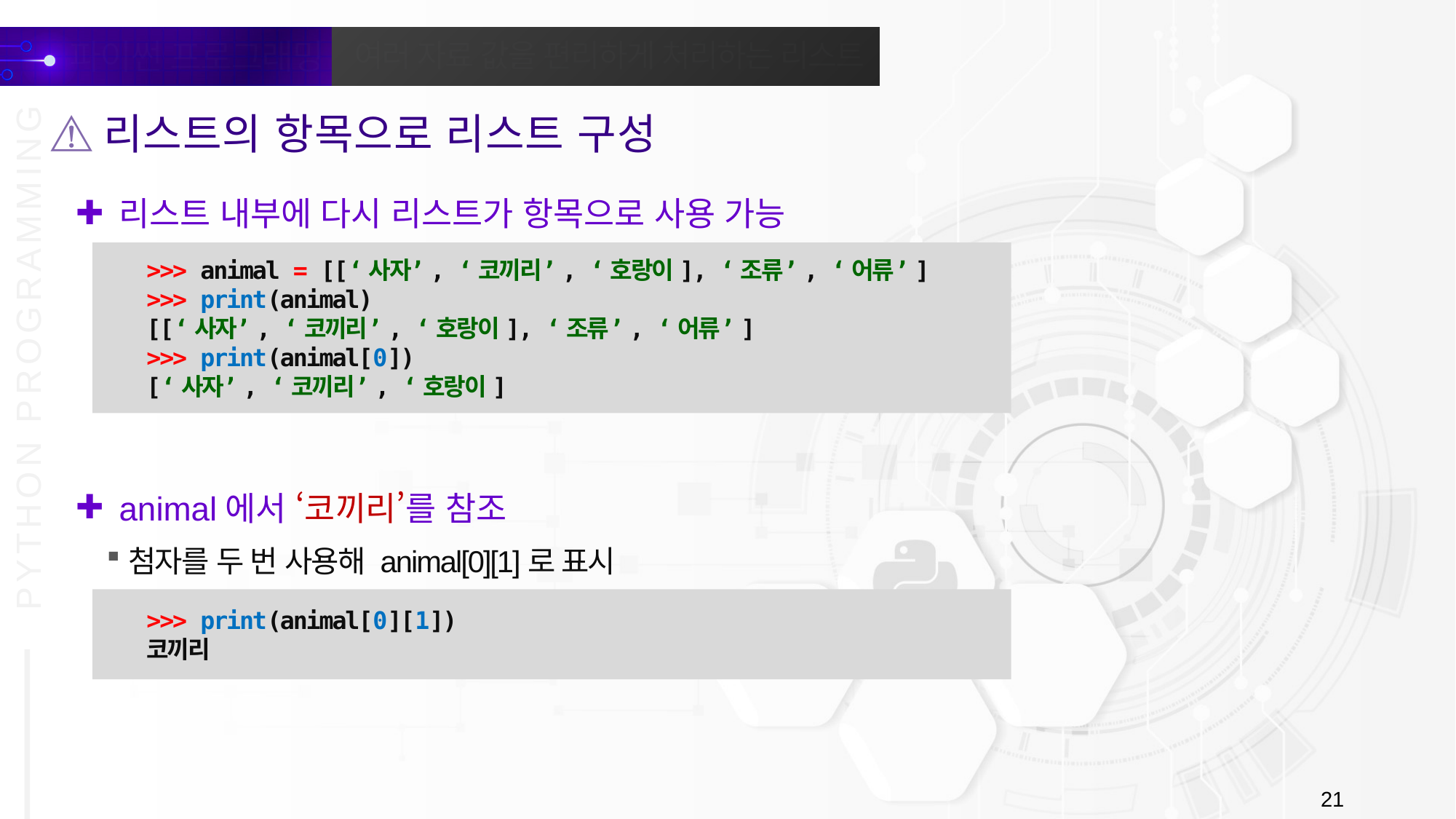

리스트의 항목으로 리스트 구성
리스트 내부에 다시 리스트가 항목으로 사용 가능
>>> animal = [[‘사자’, ‘코끼리’, ‘호랑이], ‘조류’, ‘어류’]
>>> print(animal)
[[‘사자’, ‘코끼리’, ‘호랑이], ‘조류’, ‘어류’]
>>> print(animal[0])
[‘사자’, ‘코끼리’, ‘호랑이]
animal에서 ‘코끼리’를 참조
첨자를 두 번 사용해 animal[0][1]로 표시
>>> print(animal[0][1])
코끼리
21